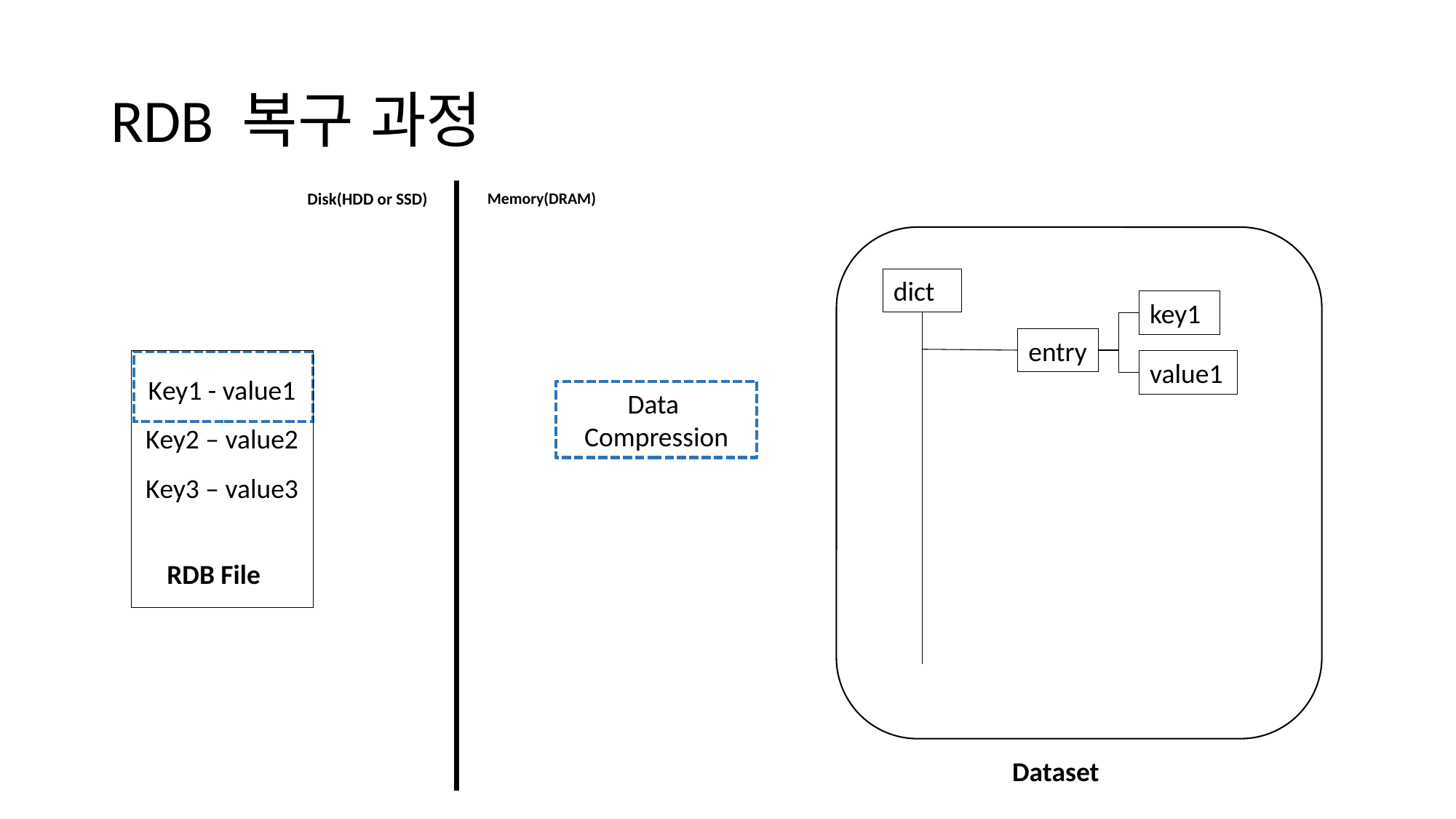

# RDB 복구 과정
Disk(HDD or SSD)
Memory(DRAM)

dict
key1
entry
value1
Key1 - value1
Key2 – value2
Key3 – value3

Data
Compression
RDB File
Dataset